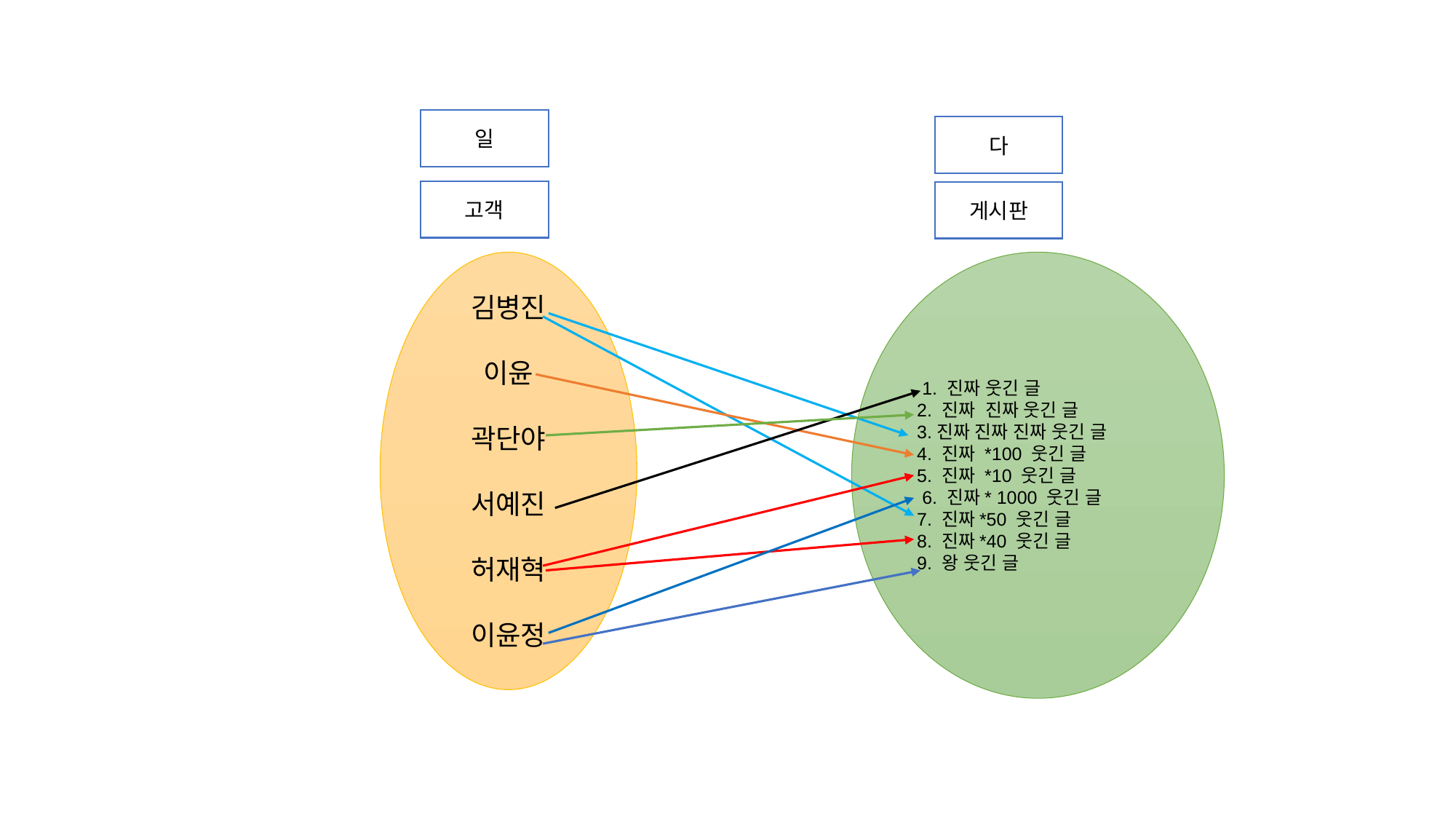

일
다
고객
게시판
김병진

이윤

곽단야

서예진

허재혁

이윤정
 1. 진짜 웃긴 글
2. 진짜  진짜 웃긴 글
3.진짜 진짜 진짜 웃긴 글
4. 진짜 *100 웃긴 글
5. 진짜 *10 웃긴 글
 6. 진짜* 1000 웃긴 글
7. 진짜*50 웃긴 글
8. 진짜*40 웃긴 글
9. 왕 웃긴 글